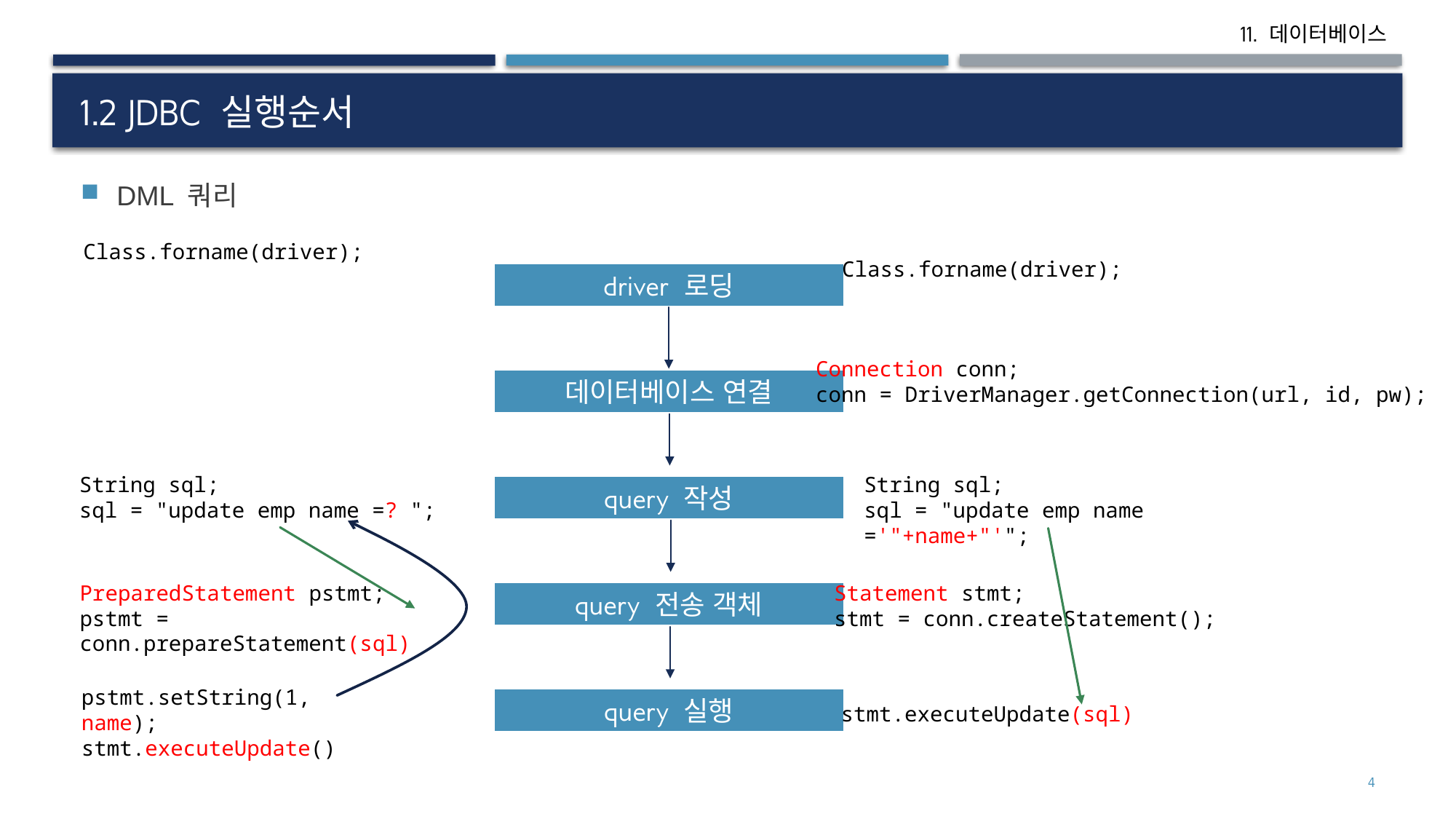

# 1.2 JDBC 실행순서
DML 쿼리
Class.forname(driver);
Class.forname(driver);
driver 로딩
Connection conn;
conn = DriverManager.getConnection(url, id, pw);
데이터베이스 연결
String sql;
sql = "update emp name =? ";
String sql;
sql = "update emp name ='"+name+"'";
query 작성

PreparedStatement pstmt;
pstmt = conn.prepareStatement(sql)
Statement stmt;
stmt = conn.createStatement();
query 전송 객체
pstmt.setString(1, name);
stmt.executeUpdate()
query 실행
stmt.executeUpdate(sql)
4